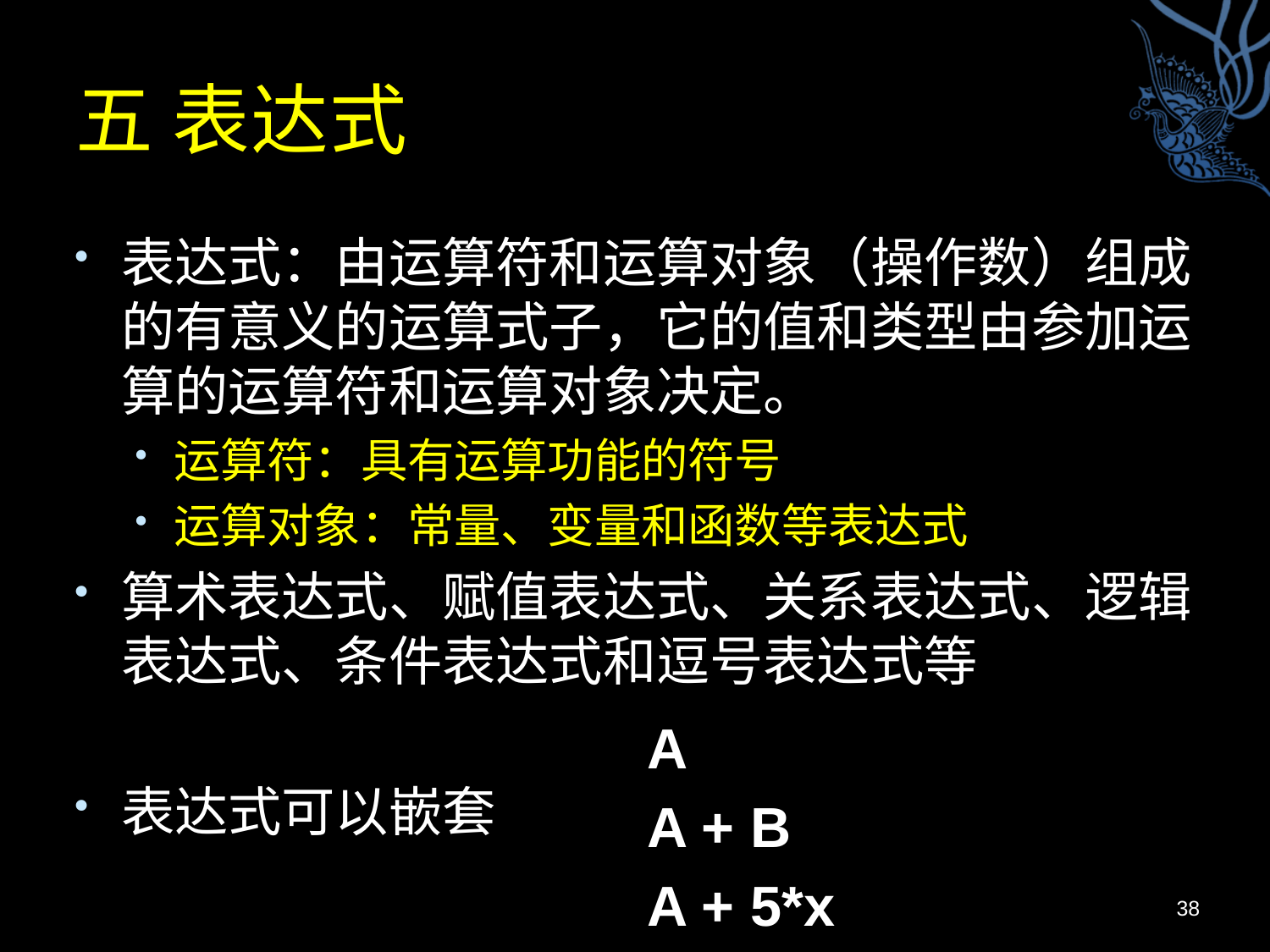

# 五 表达式
表达式：由运算符和运算对象（操作数）组成的有意义的运算式子，它的值和类型由参加运算的运算符和运算对象决定。
运算符：具有运算功能的符号
运算对象：常量、变量和函数等表达式
算术表达式、赋值表达式、关系表达式、逻辑表达式、条件表达式和逗号表达式等

表达式可以嵌套
A
A + B
A + 5*x
38